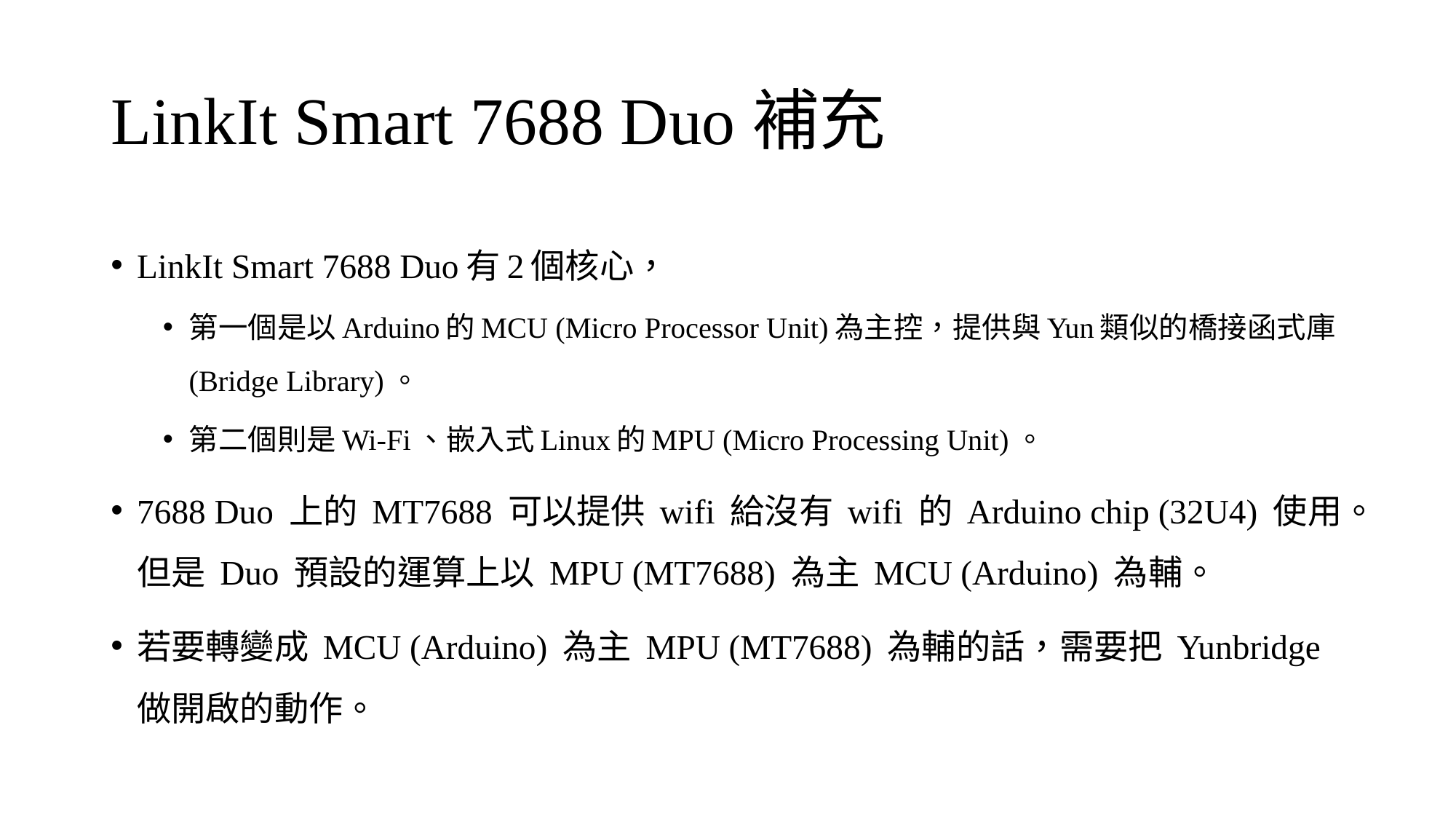

# LinkIt Smart 7688 Duo補充
LinkIt Smart 7688 Duo有2個核心，
第一個是以Arduino的MCU (Micro Processor Unit)為主控，提供與Yun類似的橋接函式庫(Bridge Library)。
第二個則是Wi-Fi、嵌入式Linux的MPU (Micro Processing Unit)。
7688 Duo 上的 MT7688 可以提供 wifi 給沒有 wifi 的 Arduino chip (32U4) 使用。但是 Duo 預設的運算上以 MPU (MT7688) 為主 MCU (Arduino) 為輔。
若要轉變成 MCU (Arduino) 為主 MPU (MT7688) 為輔的話，需要把 Yunbridge 做開啟的動作。